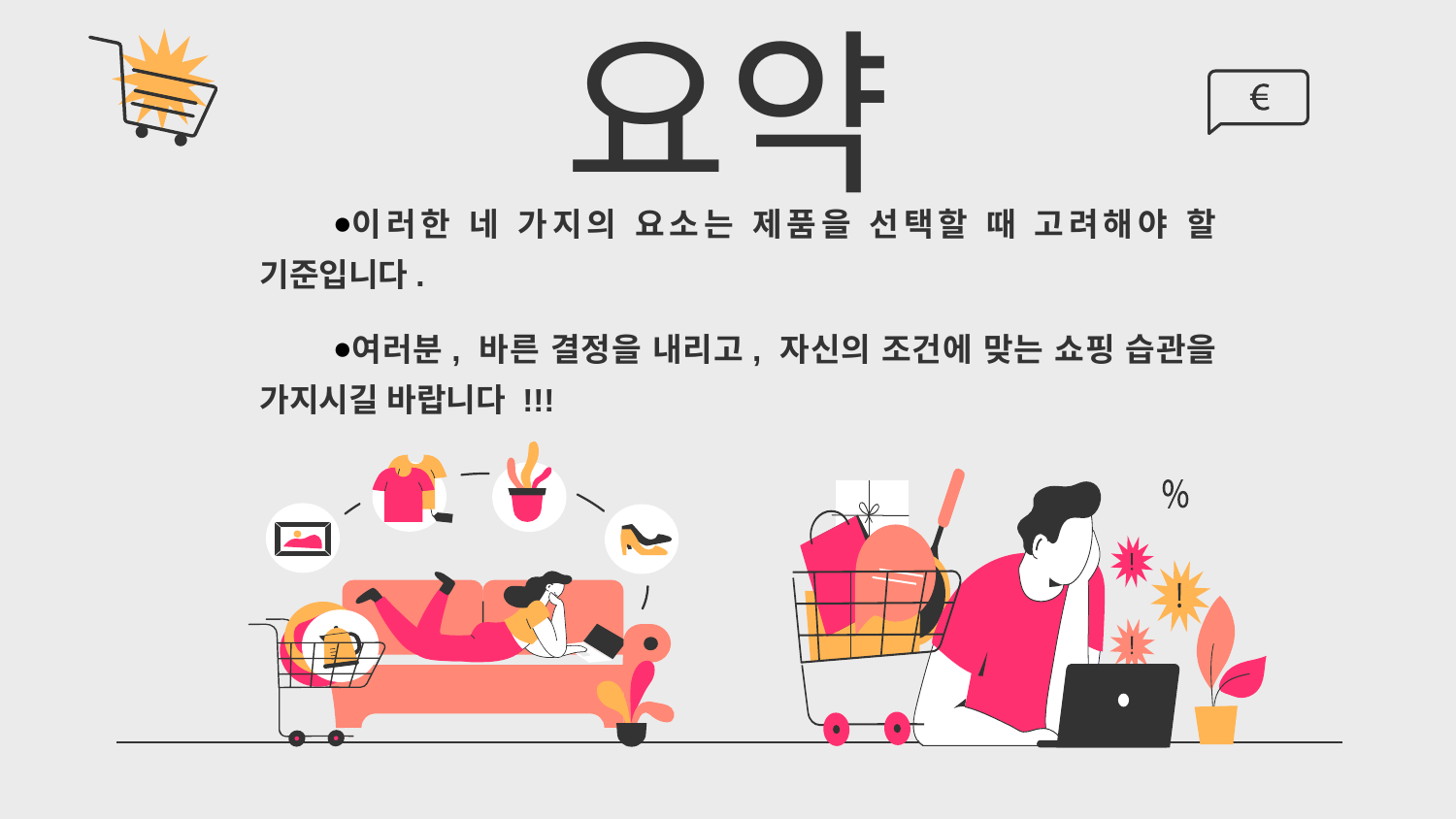

# 요약

이러한 네 가지의 요소는 제품을 선택할 때 고려해야 할 기준입니다.
여러분, 바른 결정을 내리고, 자신의 조건에 맞는 쇼핑 습관을 가지시길 바랍니다 !!!